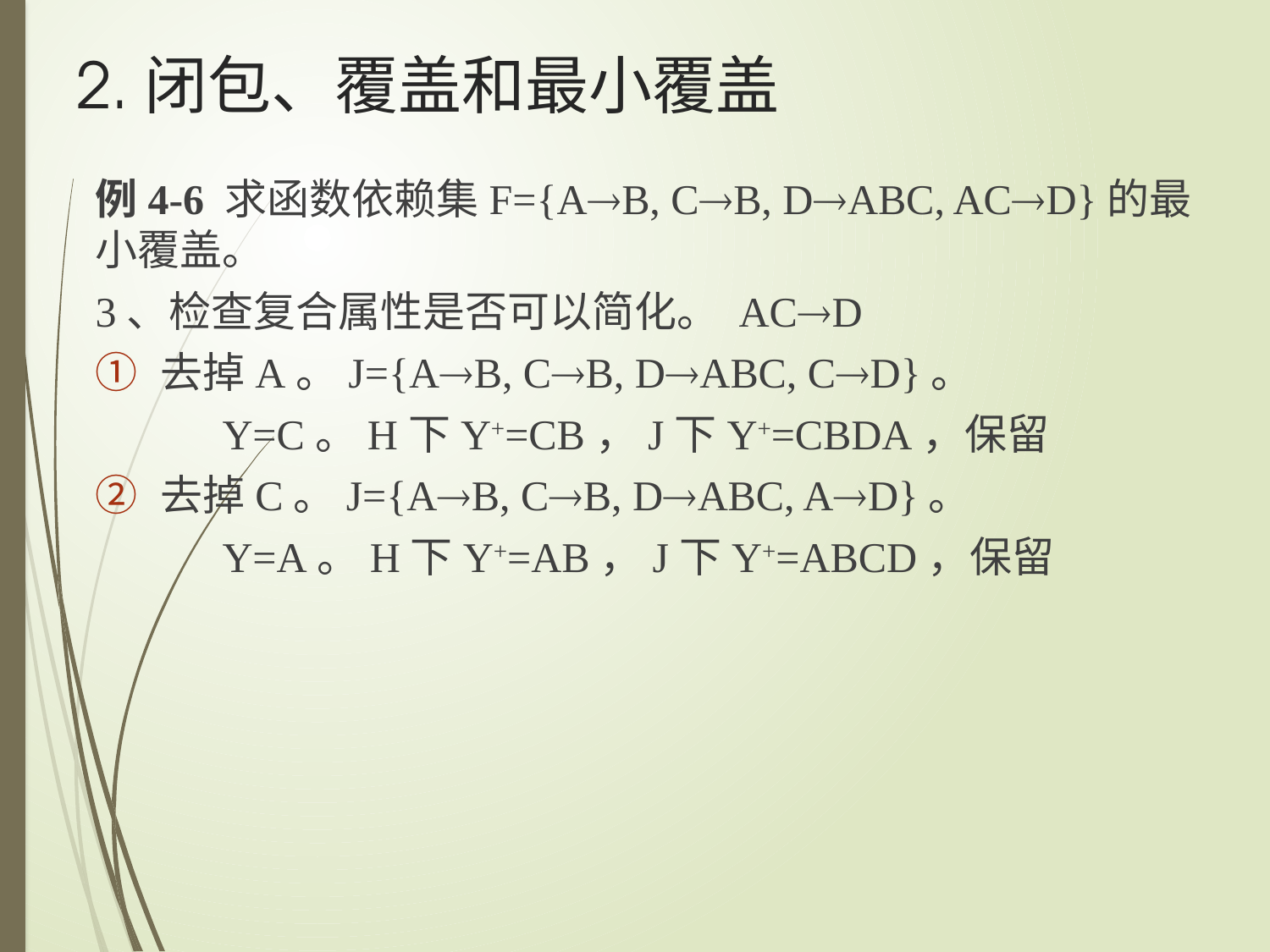

# 2.闭包、覆盖和最小覆盖
例4-6 求函数依赖集F={A→B, C→B, D→ABC, AC→D}的最小覆盖。
3、检查复合属性是否可以简化。 AC→D
去掉A。J={A→B, C→B, D→ABC, C→D}。
	Y=C。H下Y+=CB，J下Y+=CBDA，保留
去掉C。J={A→B, C→B, D→ABC, A→D}。
	Y=A。H下Y+=AB，J下Y+=ABCD，保留